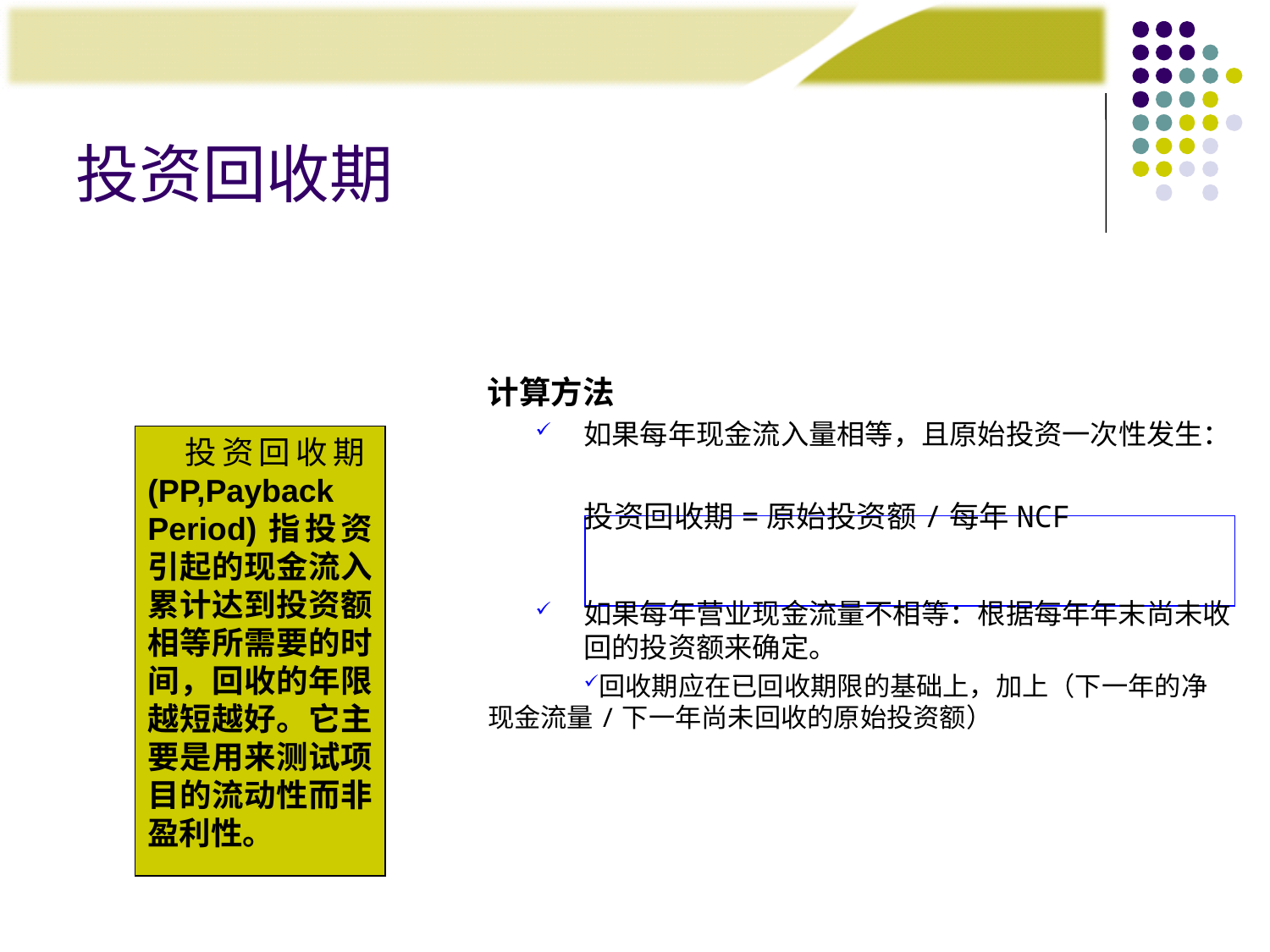

投资回收期
计算方法
如果每年现金流入量相等，且原始投资一次性发生：

投资回收期=原始投资额/每年NCF

如果每年营业现金流量不相等：根据每年年末尚未收回的投资额来确定。
回收期应在已回收期限的基础上，加上（下一年的净现金流量/下一年尚未回收的原始投资额）

　投资回收期(PP,Payback Period)指投资引起的现金流入累计达到投资额相等所需要的时间，回收的年限越短越好。它主要是用来测试项目的流动性而非盈利性。